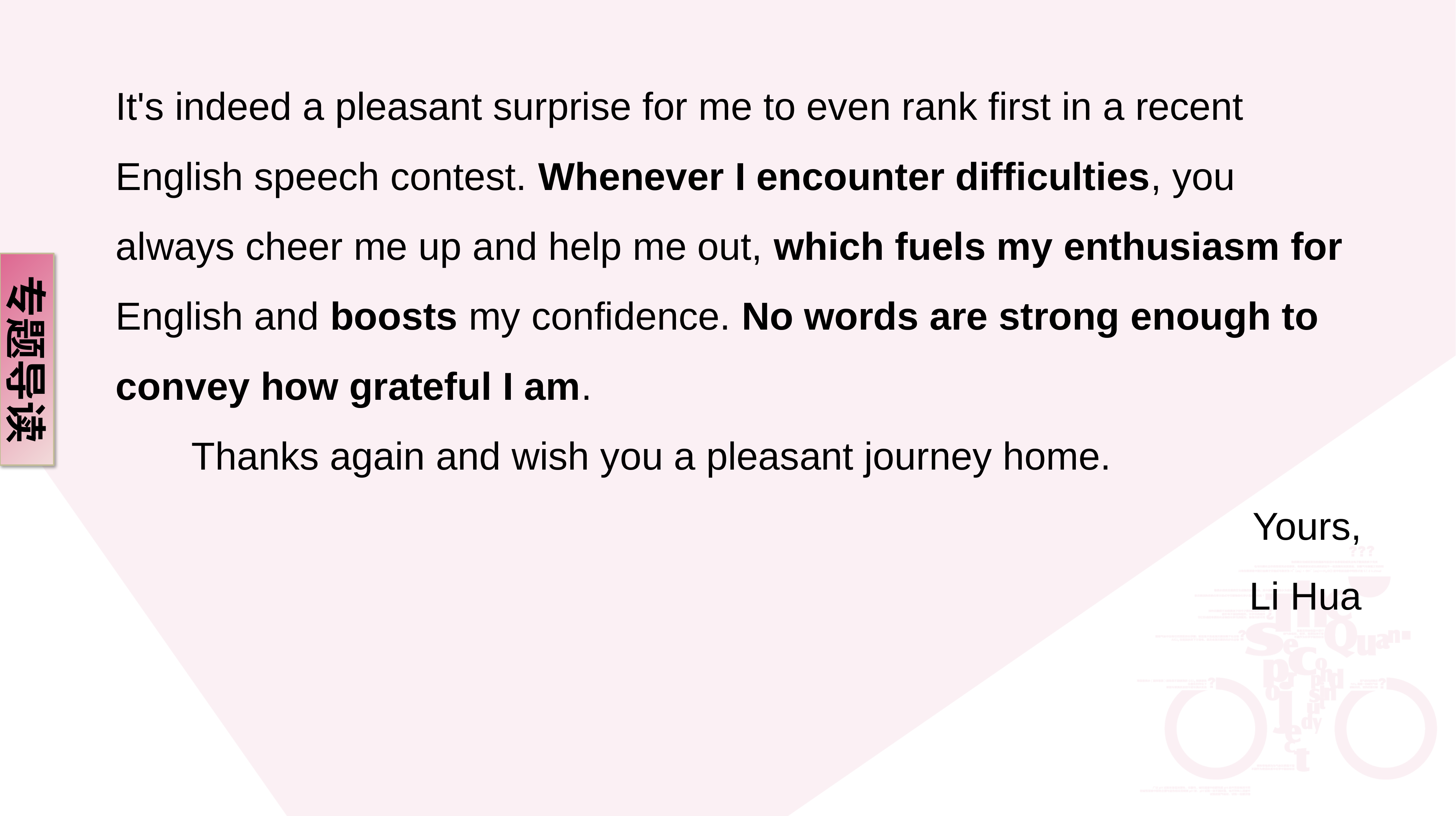

It's indeed a pleasant surprise for me to even rank first in a recent English speech contest. Whenever I encounter difficulties, you always cheer me up and help me out, which fuels my enthusiasm for English and boosts my confidence. No words are strong enough to convey how grateful I am.
       Thanks again and wish you a pleasant journey home.
Yours,
Li Hua
专题导读